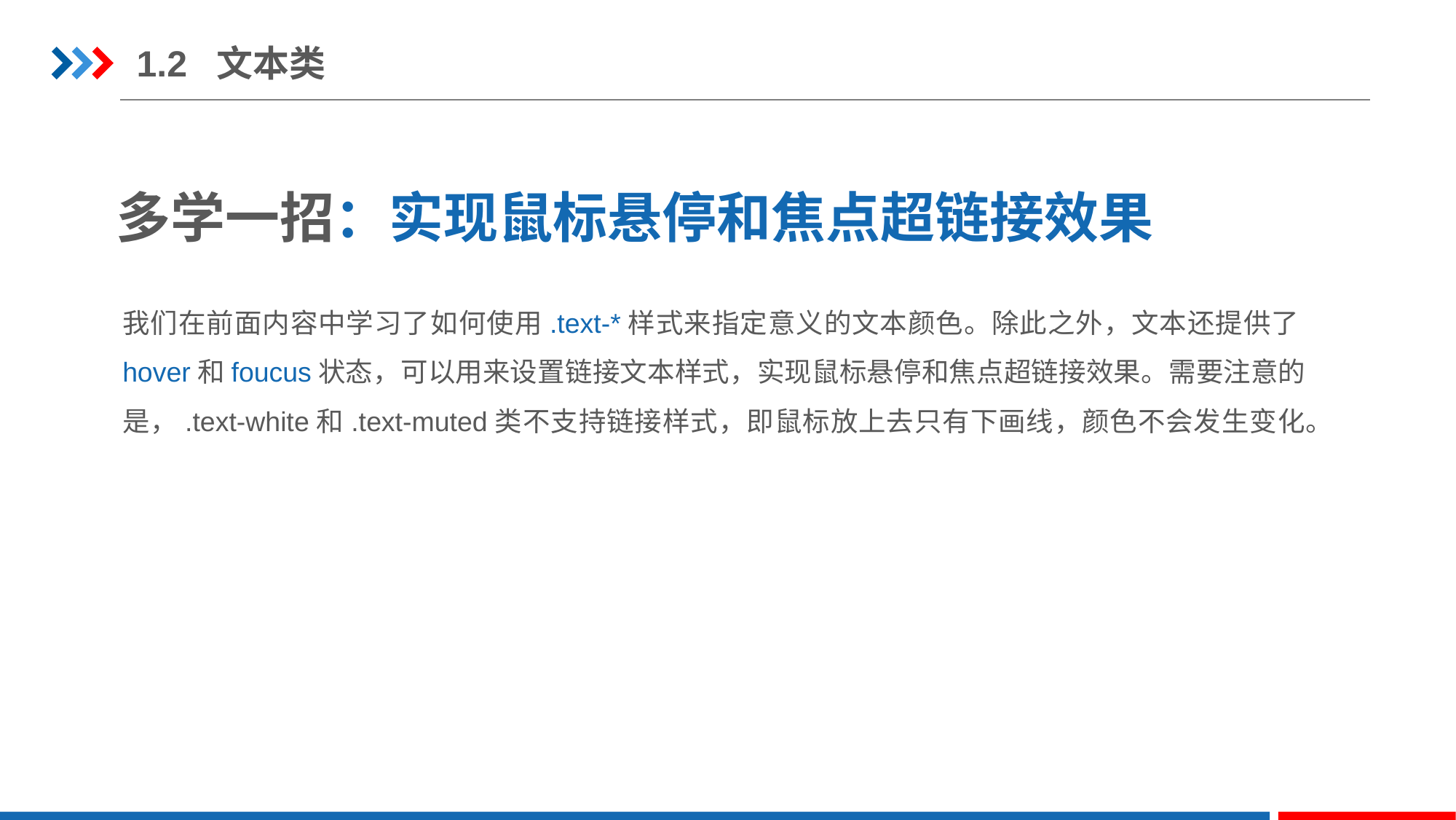

1.2  文本类
多学一招：实现鼠标悬停和焦点超链接效果
我们在前面内容中学习了如何使用.text-*样式来指定意义的文本颜色。除此之外，文本还提供了hover和foucus状态，可以用来设置链接文本样式，实现鼠标悬停和焦点超链接效果。需要注意的是，.text-white和.text-muted类不支持链接样式，即鼠标放上去只有下画线，颜色不会发生变化。